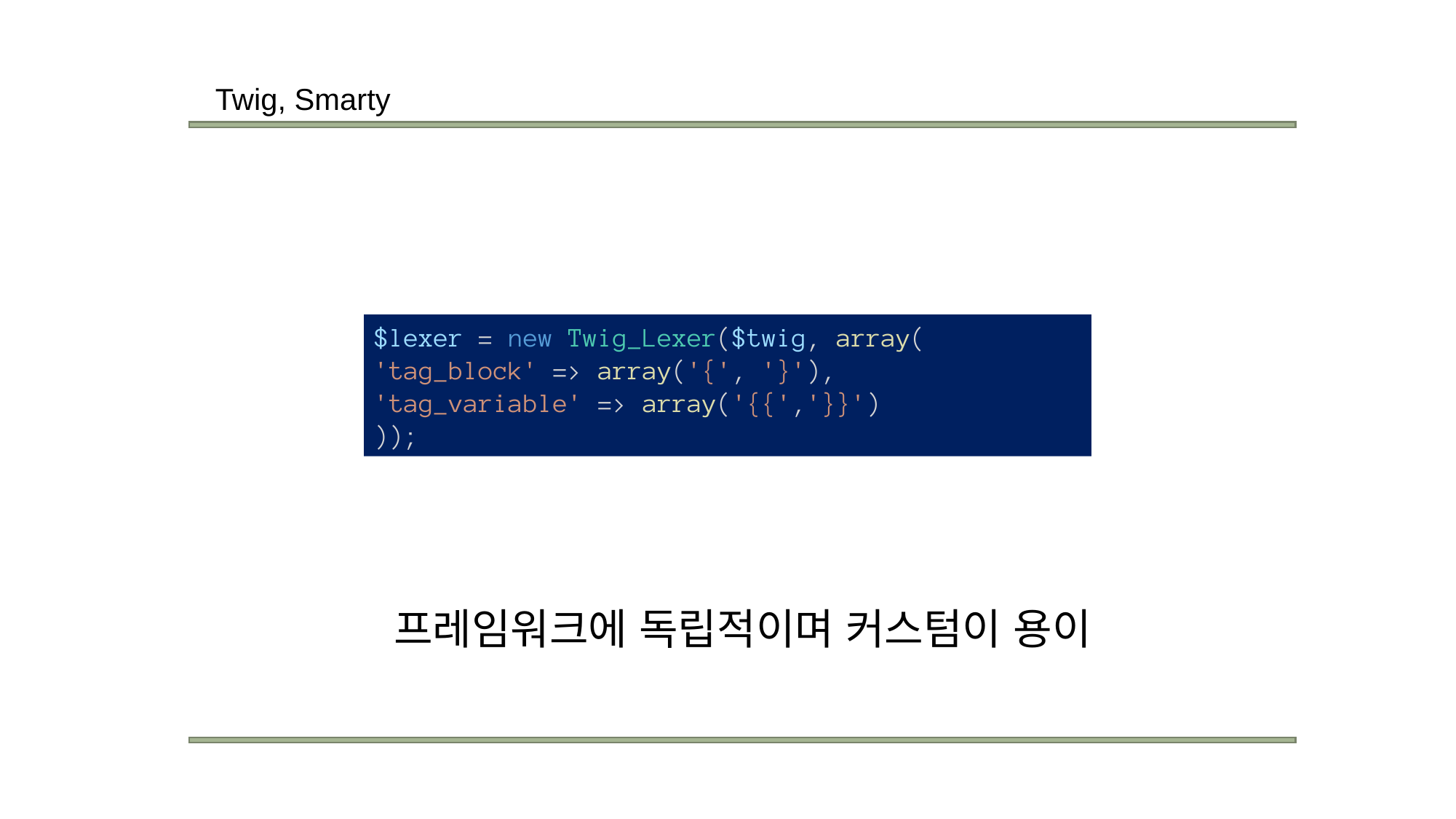

Twig, Smarty

$lexer = new Twig_Lexer($twig, array(
'tag_block' => array('{', '}'),
'tag_variable' => array('{{','}}')
));
프레임워크에 독립적이며 커스텀이 용이